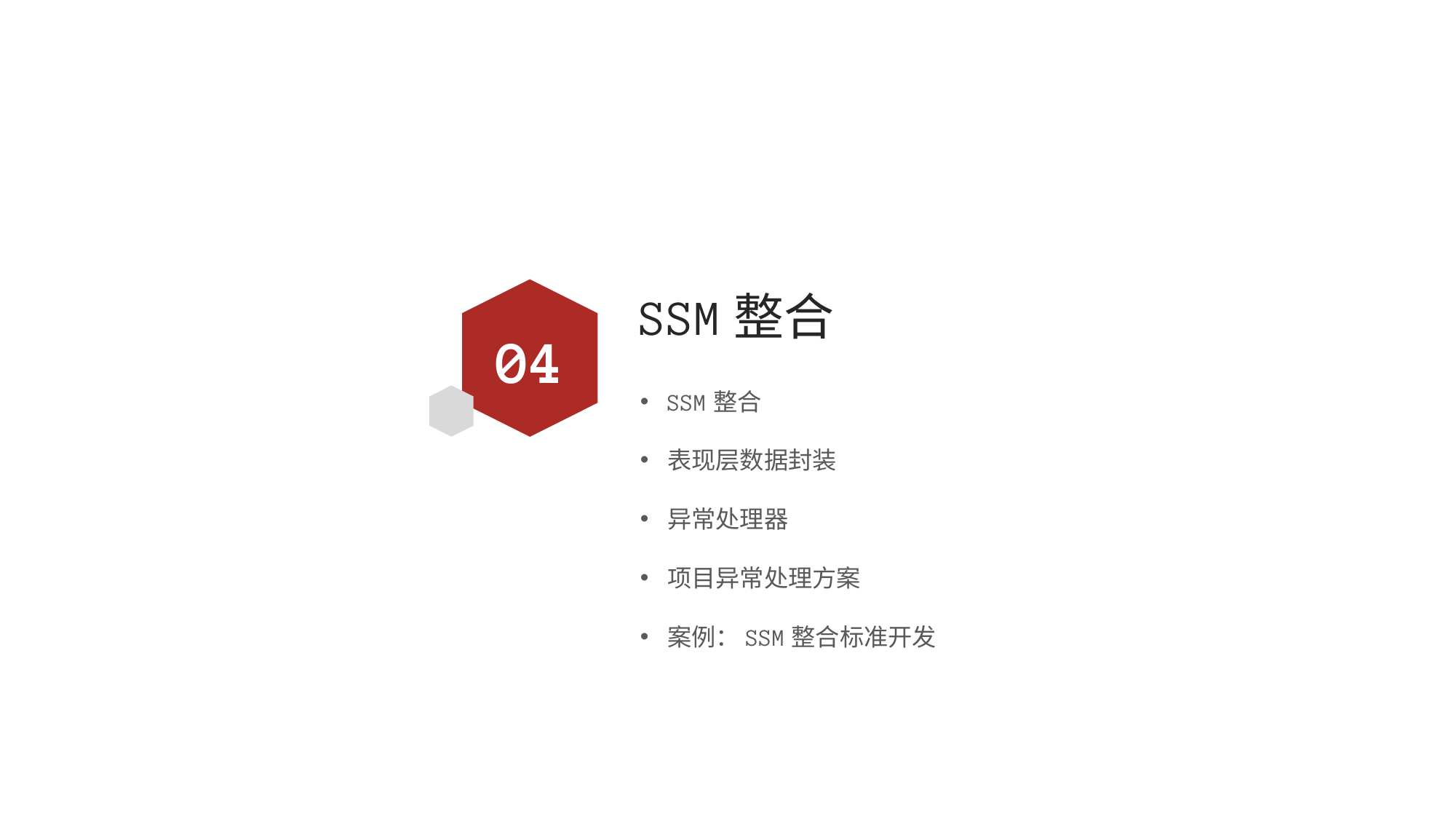

# SSM整合
04
SSM整合
表现层数据封装
异常处理器
项目异常处理方案
案例：SSM整合标准开发